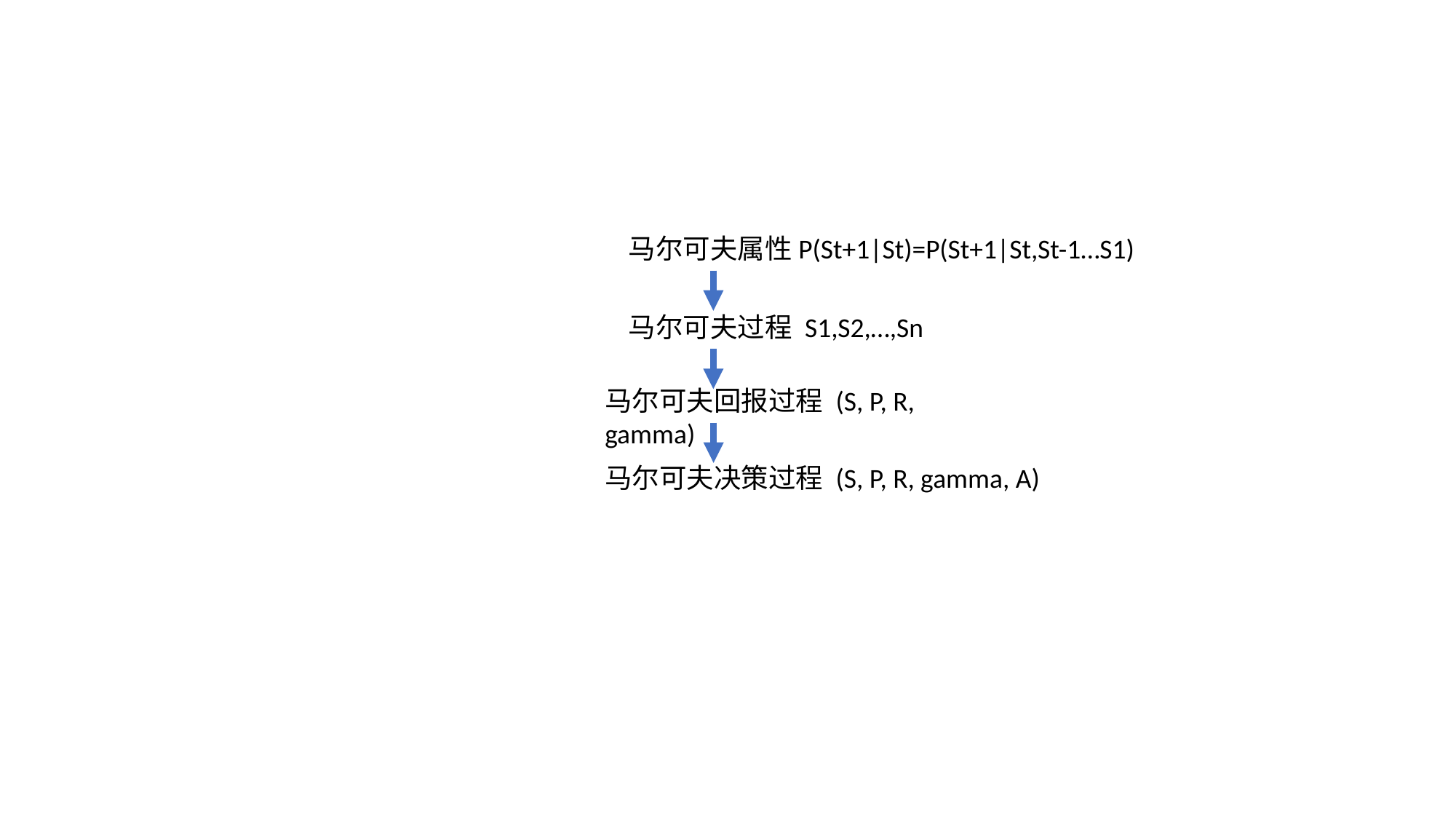

#

马尔可夫属性P(St+1|St)=P(St+1|St,St-1…S1)
马尔可夫过程 S1,S2,…,Sn
马尔可夫回报过程 (S, P, R, gamma)
马尔可夫决策过程 (S, P, R, gamma, A)